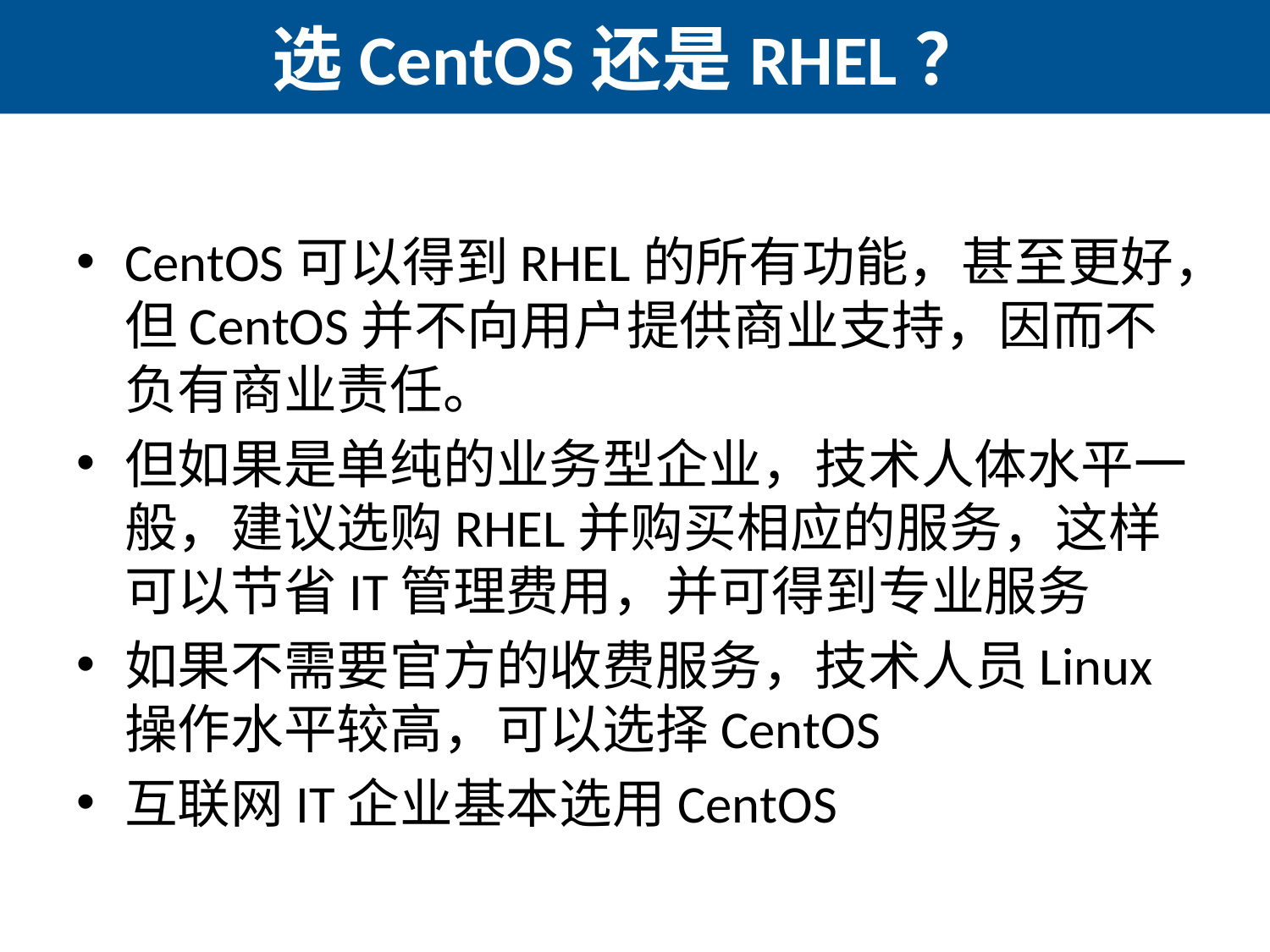

# 选CentOS还是RHEL？
CentOS可以得到RHEL的所有功能，甚至更好，但CentOS并不向用户提供商业支持，因而不负有商业责任。
但如果是单纯的业务型企业，技术人体水平一般，建议选购RHEL并购买相应的服务，这样可以节省IT管理费用，并可得到专业服务
如果不需要官方的收费服务，技术人员Linux操作水平较高，可以选择CentOS
互联网IT企业基本选用CentOS